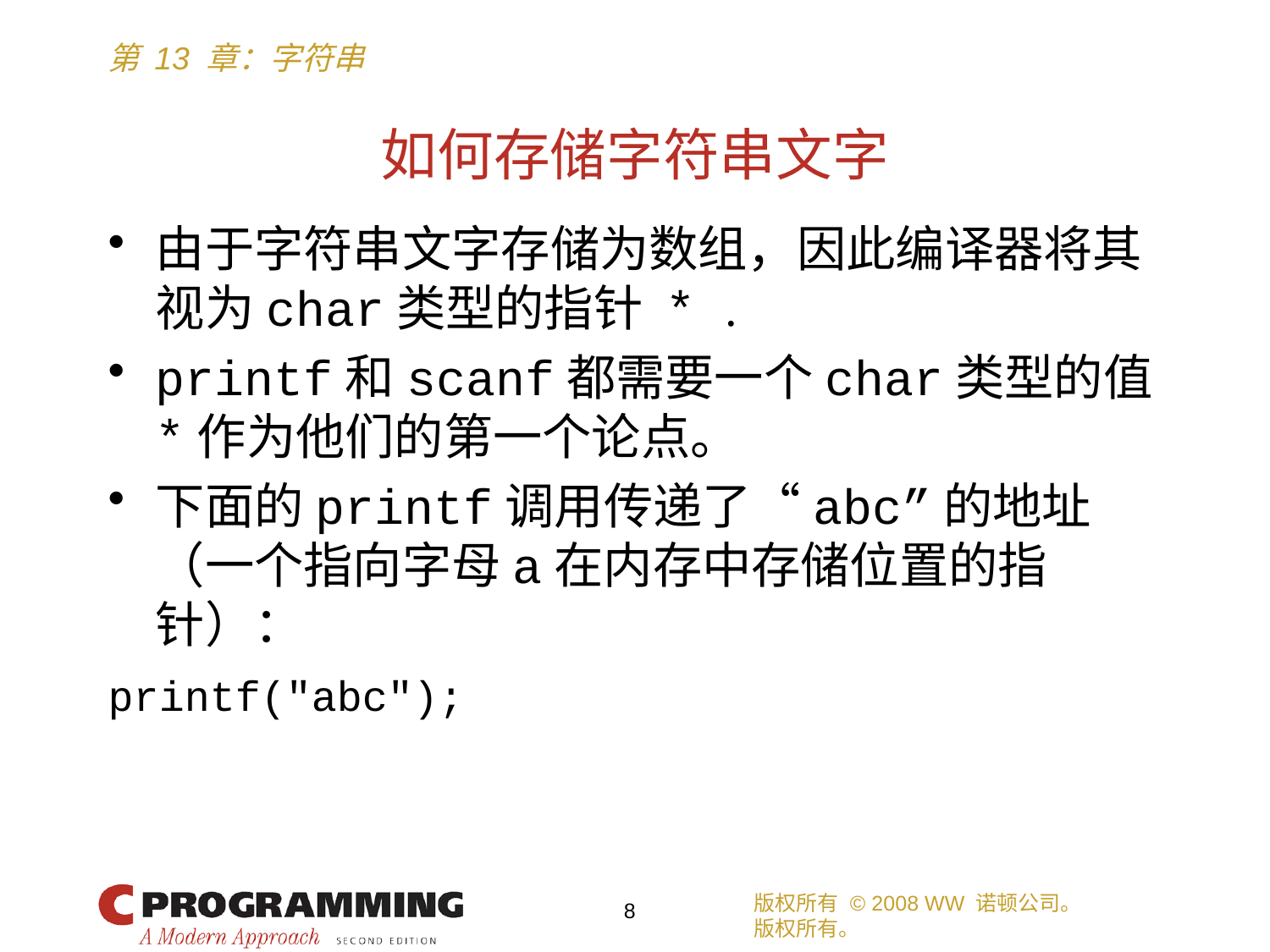

# 如何存储字符串文字
由于字符串文字存储为数组，因此编译器将其视为char类型的指针 * .
printf和scanf都需要一个char类型的值 *作为他们的第一个论点。
下面的printf调用传递了“abc”的地址（一个指向字母a在内存中存储位置的指针）：
printf("abc");
版权所有 © 2008 WW 诺顿公司。
版权所有。
8